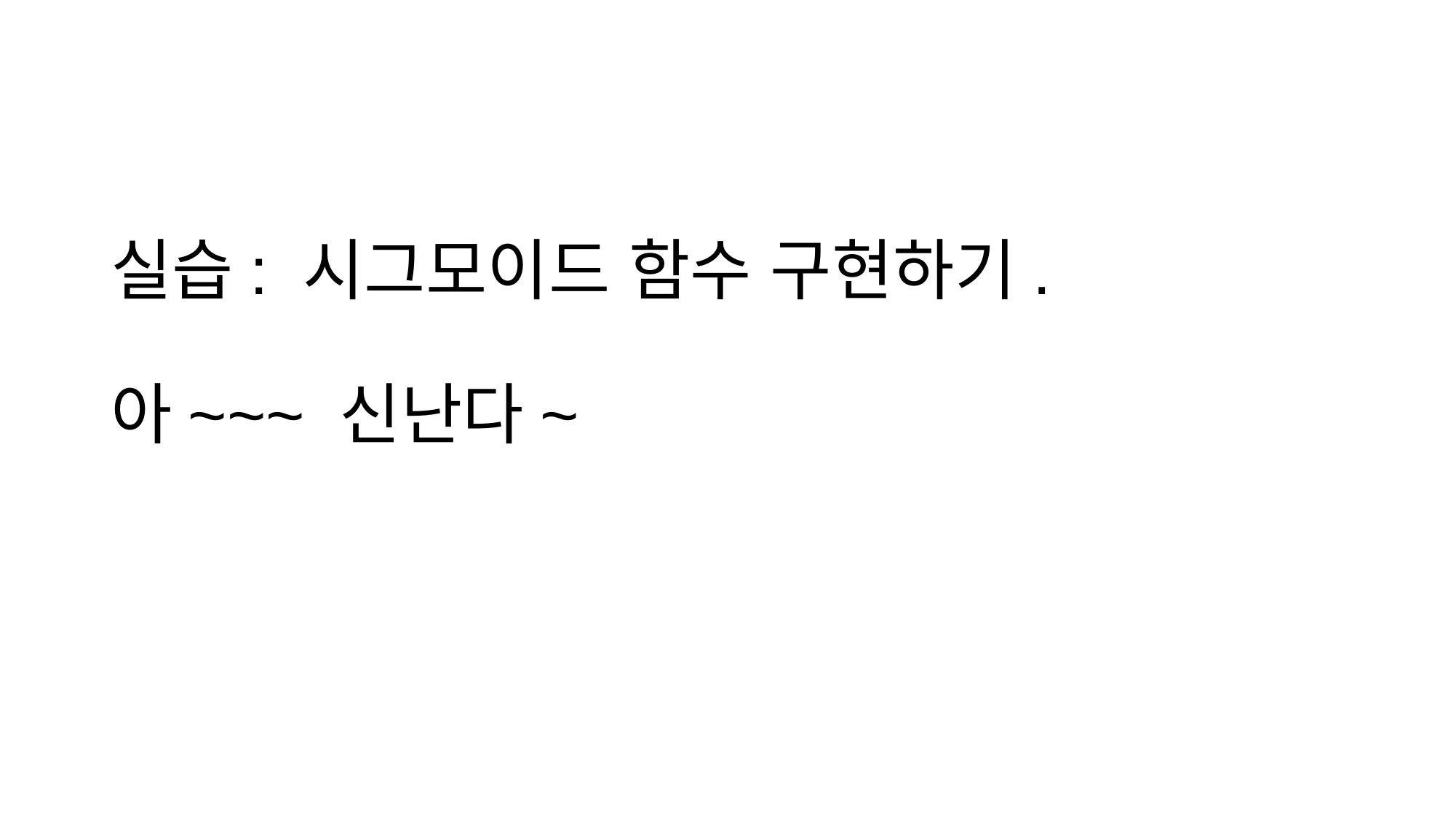

# 실습: 시그모이드 함수 구현하기. 아~~~ 신난다~